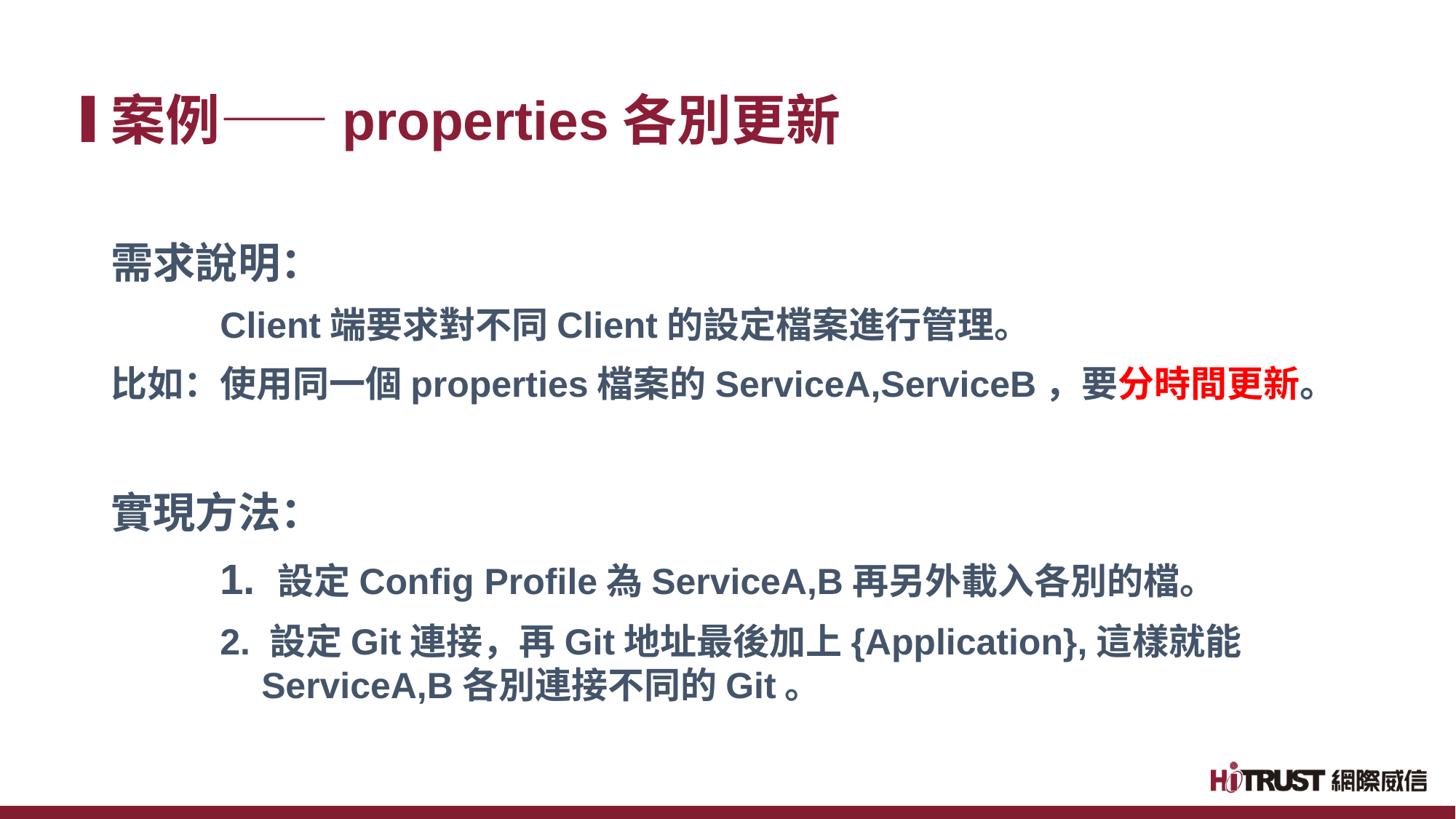

# 案例——properties各別更新

需求說明：
	Client端要求對不同Client的設定檔案進行管理。
比如：使用同一個properties檔案的ServiceA,ServiceB，要分時間更新。

實現方法：
	1. 設定Config Profile為ServiceA,B再另外載入各別的檔。
	2. 設定Git連接，再Git地址最後加上{Application},這樣就能	                 	    ServiceA,B各別連接不同的Git。